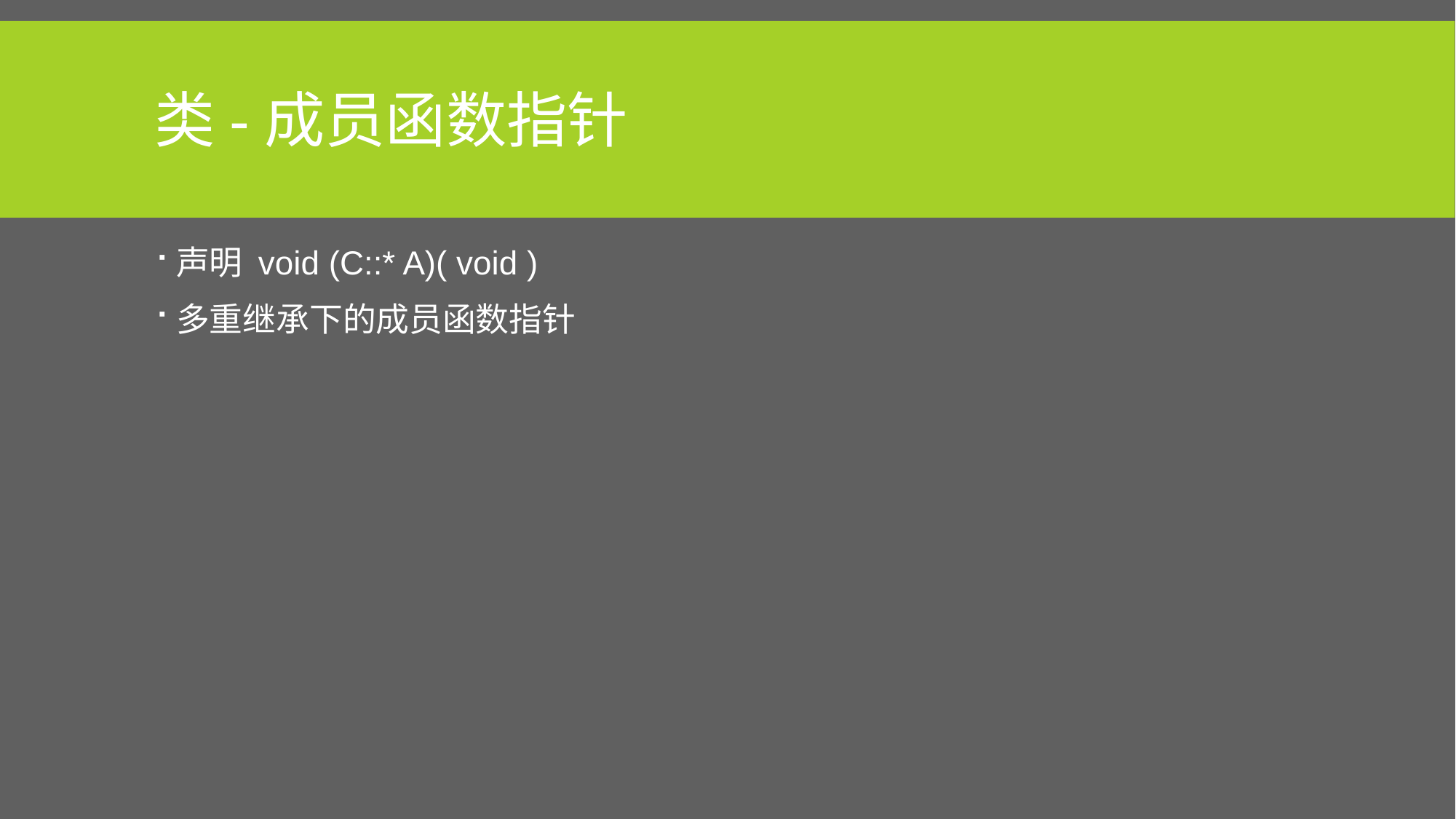

# 类-成员函数指针
声明 void (C::* A)( void )
多重继承下的成员函数指针